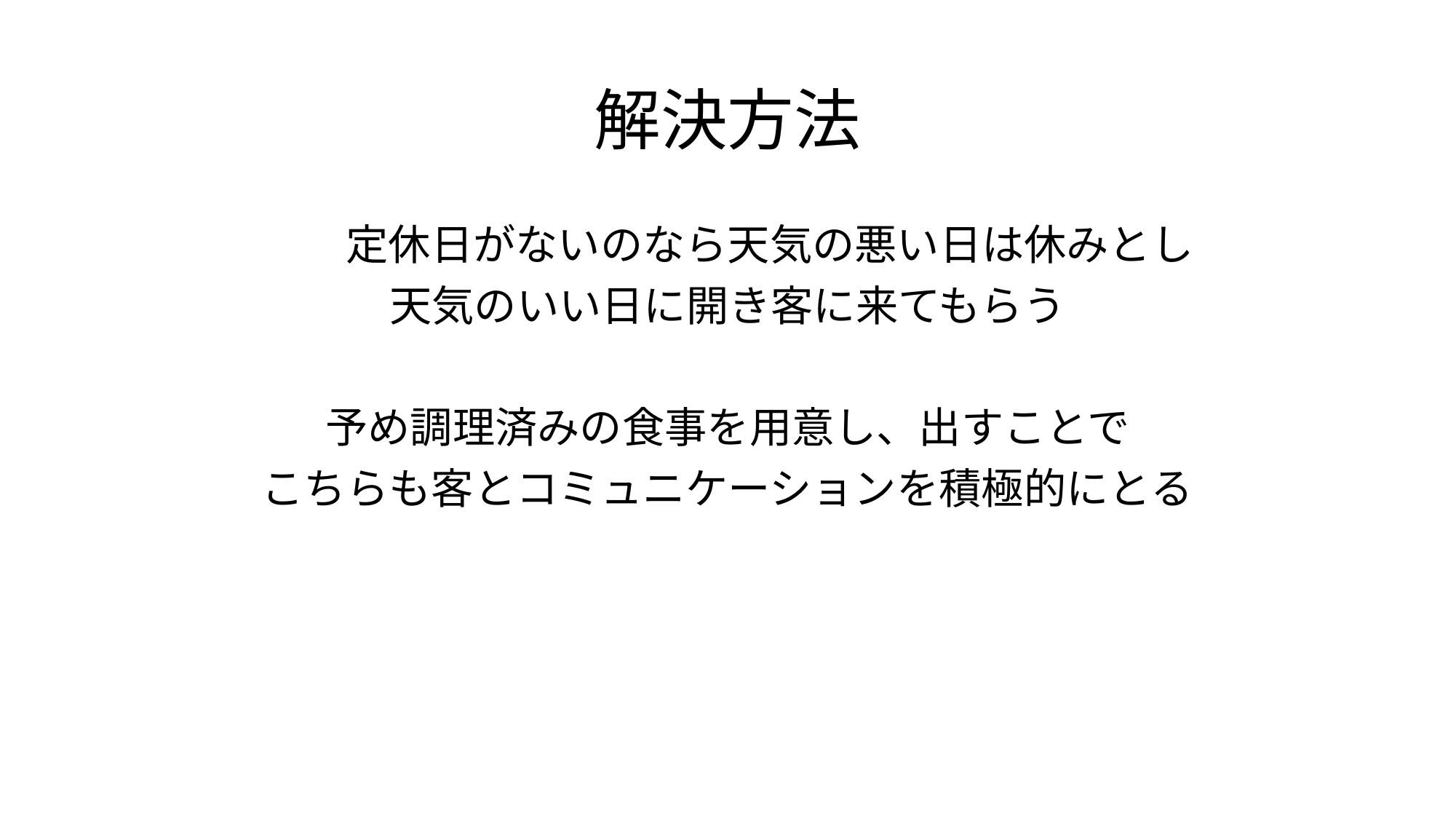

# 解決方法
　　定休日がないのなら天気の悪い日は休みとし
天気のいい日に開き客に来てもらう

予め調理済みの食事を用意し、出すことで
こちらも客とコミュニケーションを積極的にとる